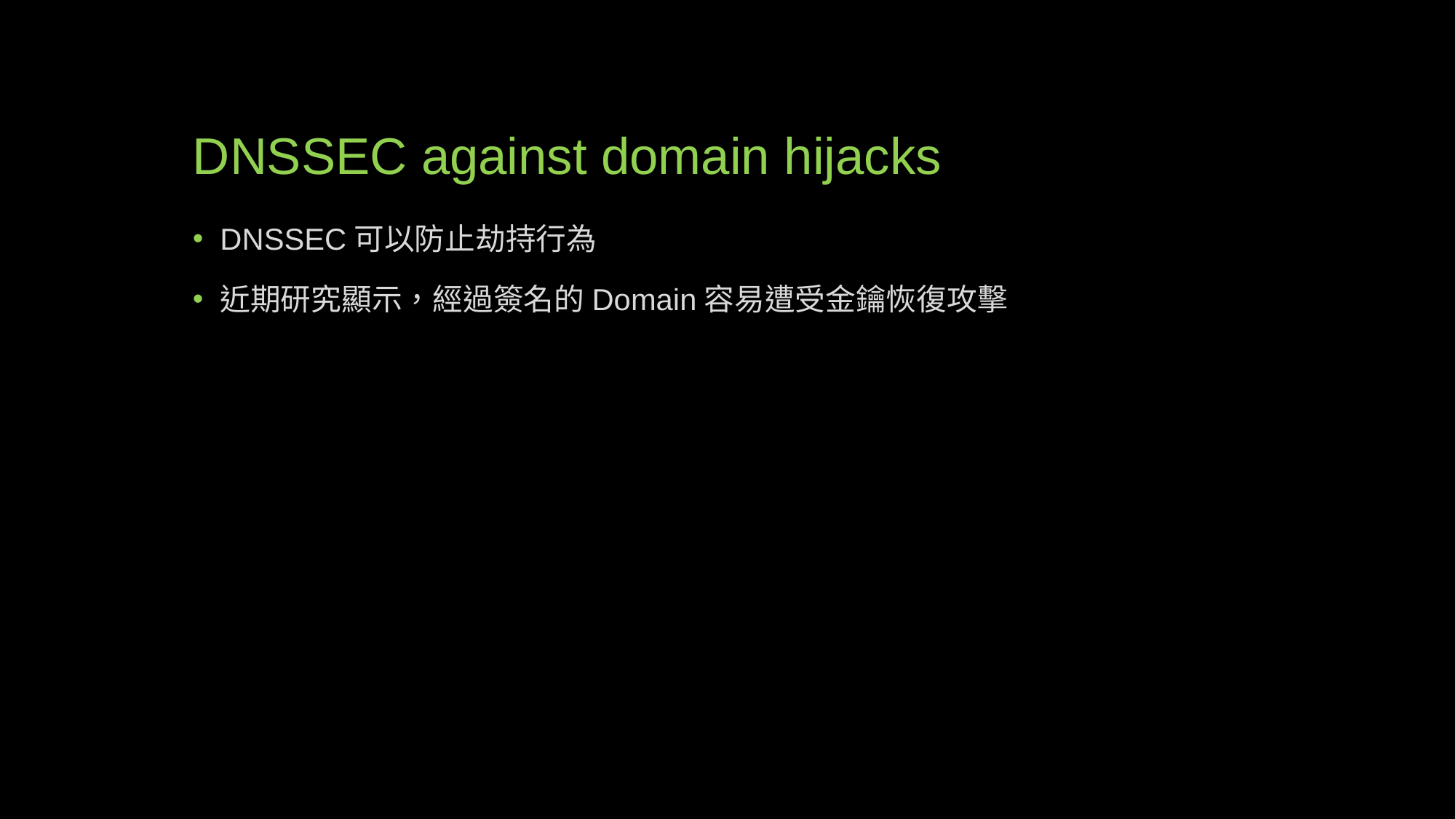

# DNSSEC against domain hijacks
DNSSEC可以防止劫持行為
近期研究顯示，經過簽名的Domain容易遭受金鑰恢復攻擊